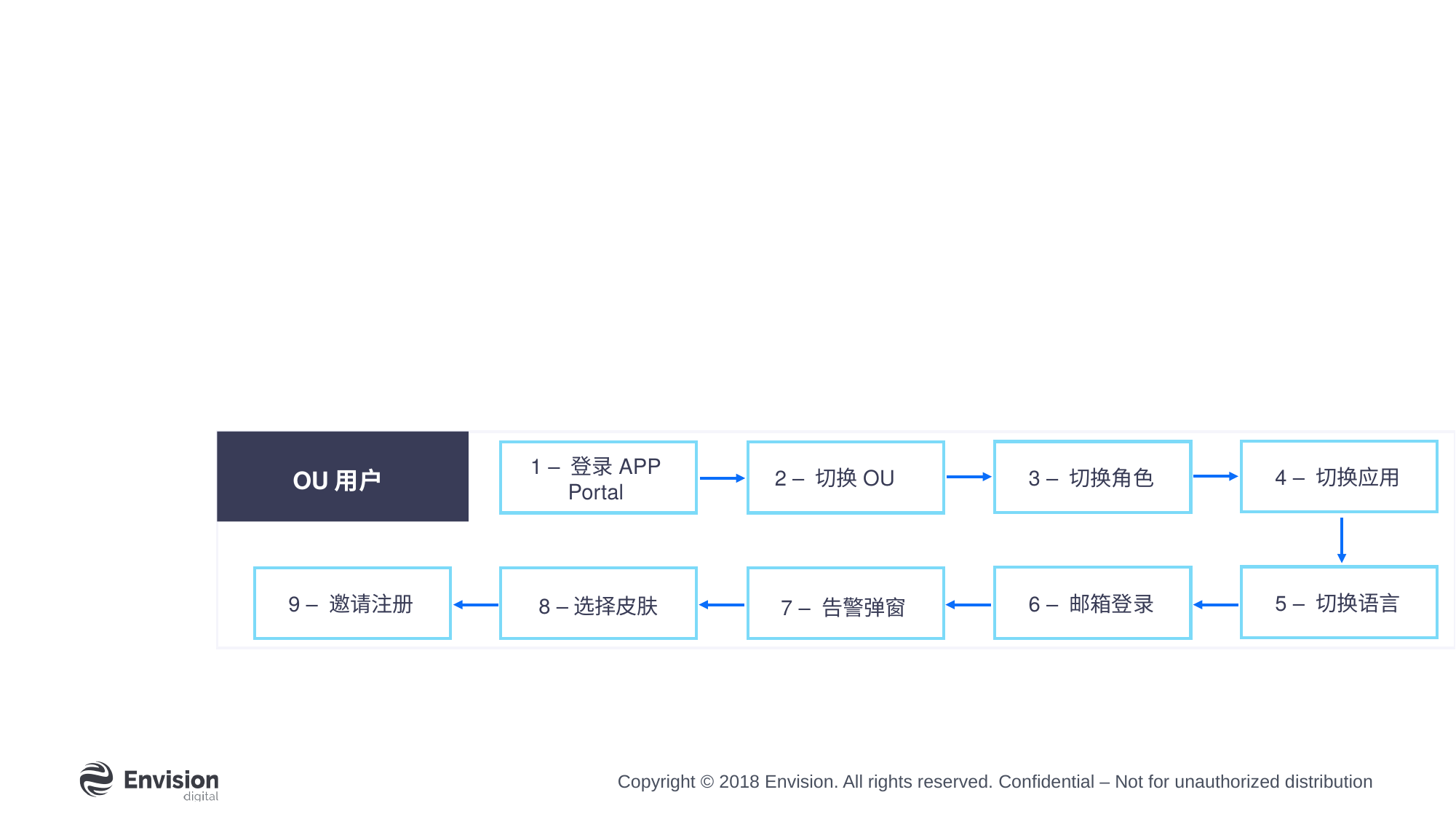

OU用户

1 – 登录APP Portal
2 – 切换OU
3 – 切换角色
OU用户

4 – 切换应用

5 – 切换语言
9 – 邀请注册
6 – 邮箱登录

8 –选择皮肤
7 – 告警弹窗